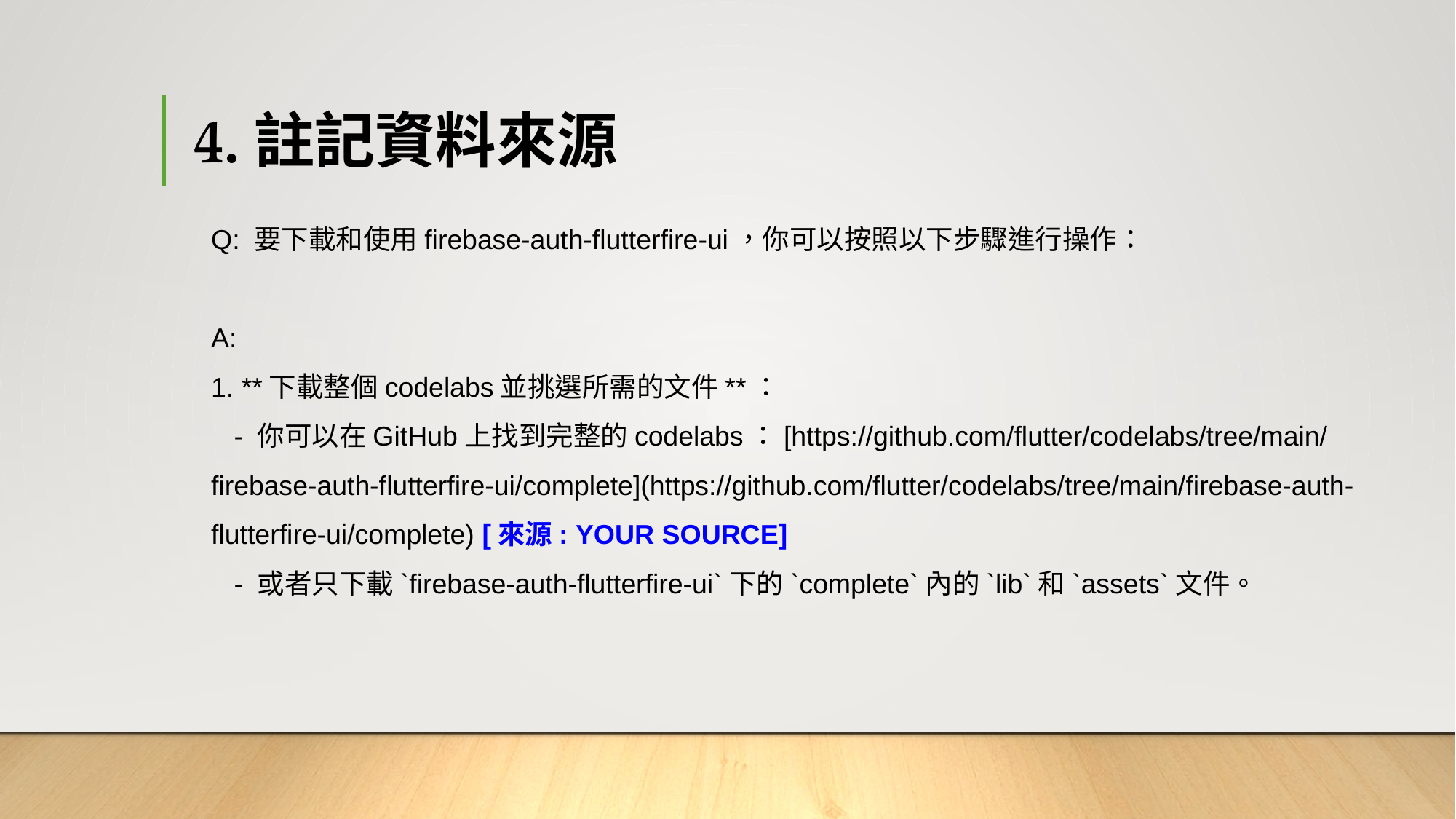

# 4.註記資料來源
Q: 要下載和使用firebase-auth-flutterfire-ui，你可以按照以下步驟進行操作：

A:
1. **下載整個codelabs並挑選所需的文件**：
   - 你可以在GitHub上找到完整的codelabs：[https://github.com/flutter/codelabs/tree/main/firebase-auth-flutterfire-ui/complete](https://github.com/flutter/codelabs/tree/main/firebase-auth-flutterfire-ui/complete) [來源: YOUR SOURCE]
   - 或者只下載`firebase-auth-flutterfire-ui`下的`complete`內的`lib`和`assets`文件。